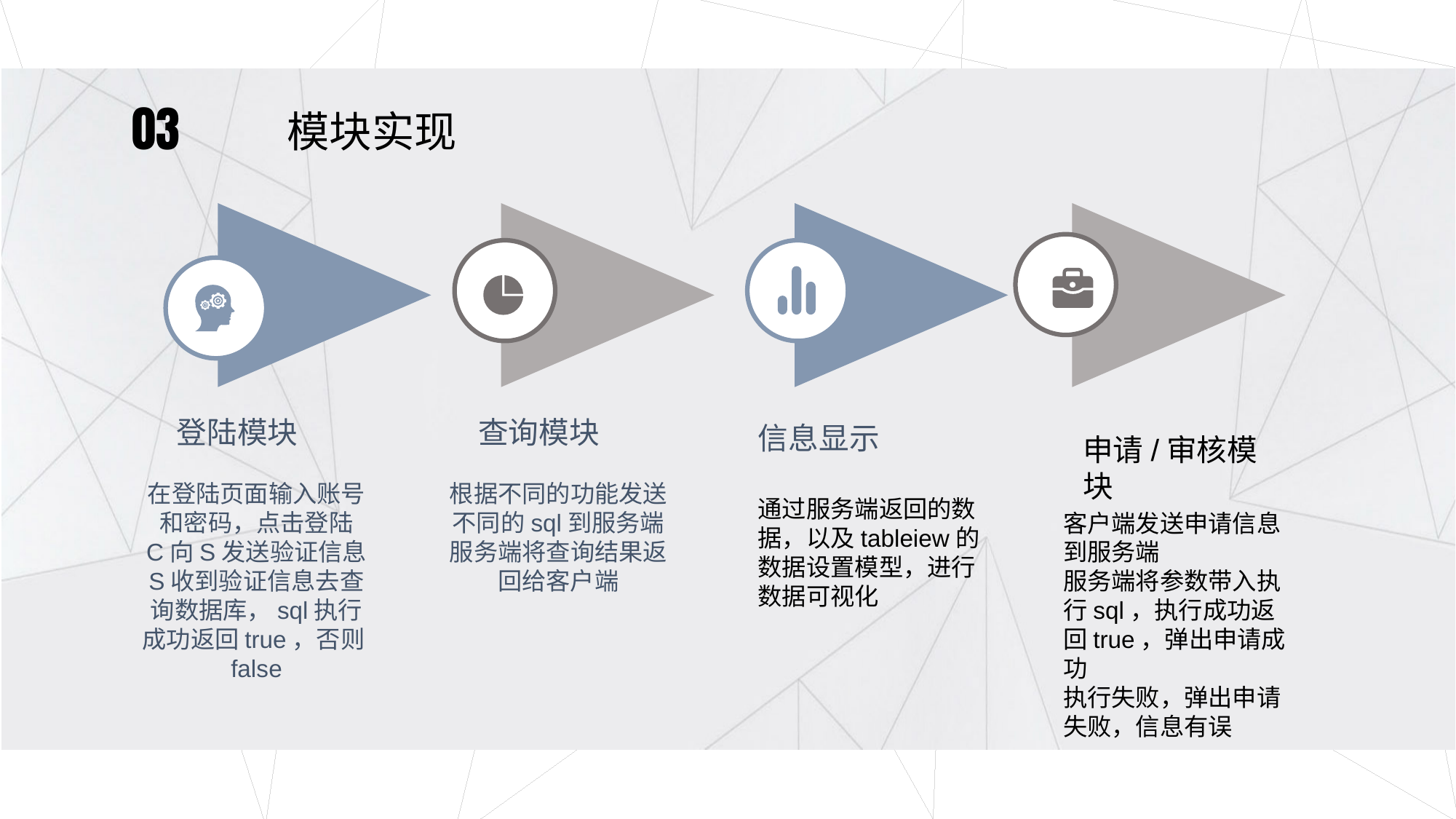

03
模块实现

登陆模块
查询模块
信息显示
申请/审核模块
在登陆页面输入账号和密码，点击登陆
C向S发送验证信息
S收到验证信息去查询数据库，sql执行成功返回true，否则false
根据不同的功能发送不同的sql到服务端
服务端将查询结果返回给客户端
通过服务端返回的数据，以及tableiew的数据设置模型，进行数据可视化

客户端发送申请信息到服务端
服务端将参数带入执行sql，执行成功返回true，弹出申请成功
执行失败，弹出申请失败，信息有误